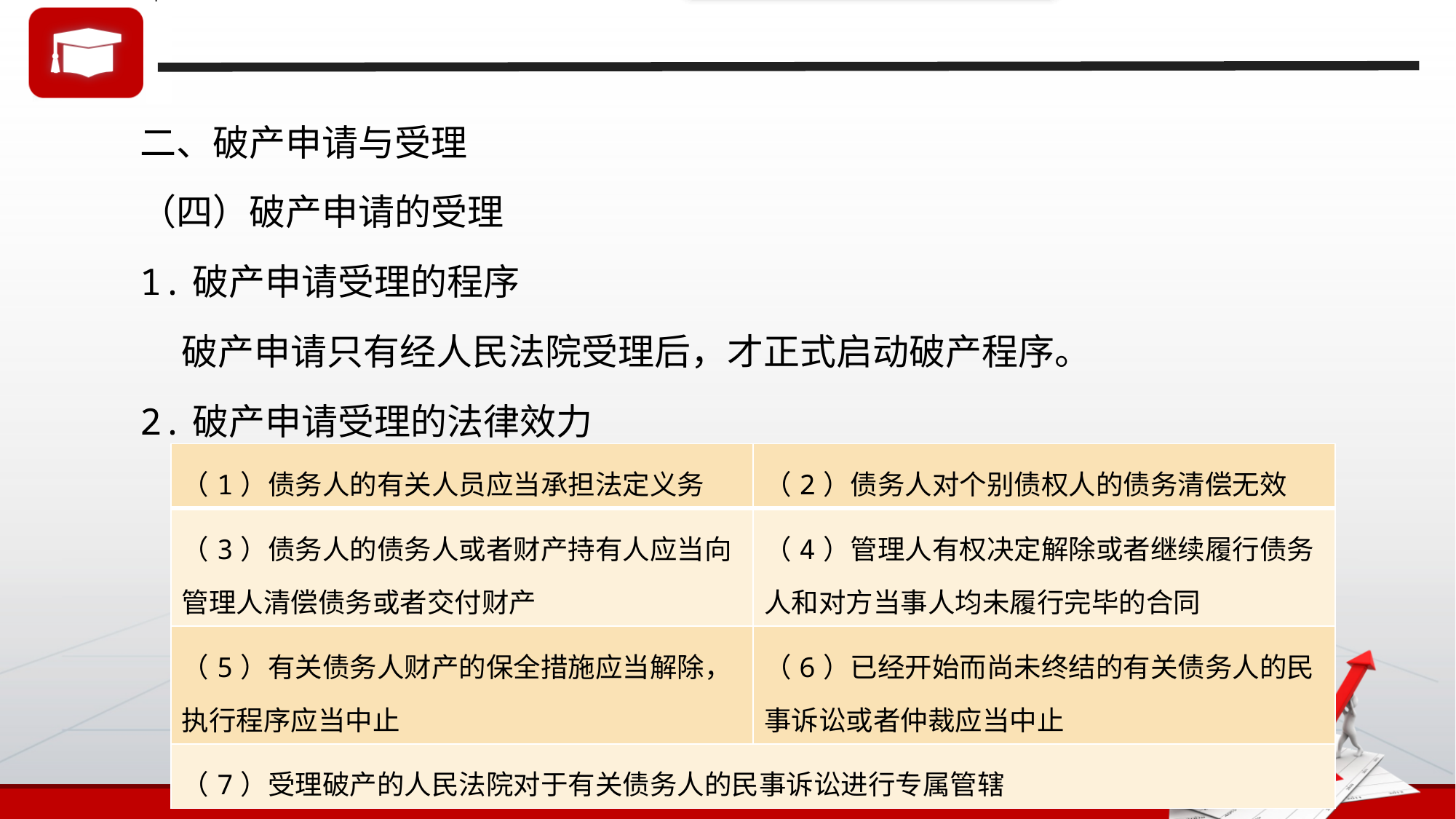

二、破产申请与受理
（四）破产申请的受理
1.破产申请受理的程序
    破产申请只有经人民法院受理后，才正式启动破产程序。
2.破产申请受理的法律效力

| （1）债务人的有关人员应当承担法定义务 | （2）债务人对个别债权人的债务清偿无效 |
| --- | --- |
| （3）债务人的债务人或者财产持有人应当向管理人清偿债务或者交付财产 | （4）管理人有权决定解除或者继续履行债务人和对方当事人均未履行完毕的合同 |
| （5）有关债务人财产的保全措施应当解除，执行程序应当中止 | （6）已经开始而尚未终结的有关债务人的民事诉讼或者仲裁应当中止 |
| （7）受理破产的人民法院对于有关债务人的民事诉讼进行专属管辖 |  |